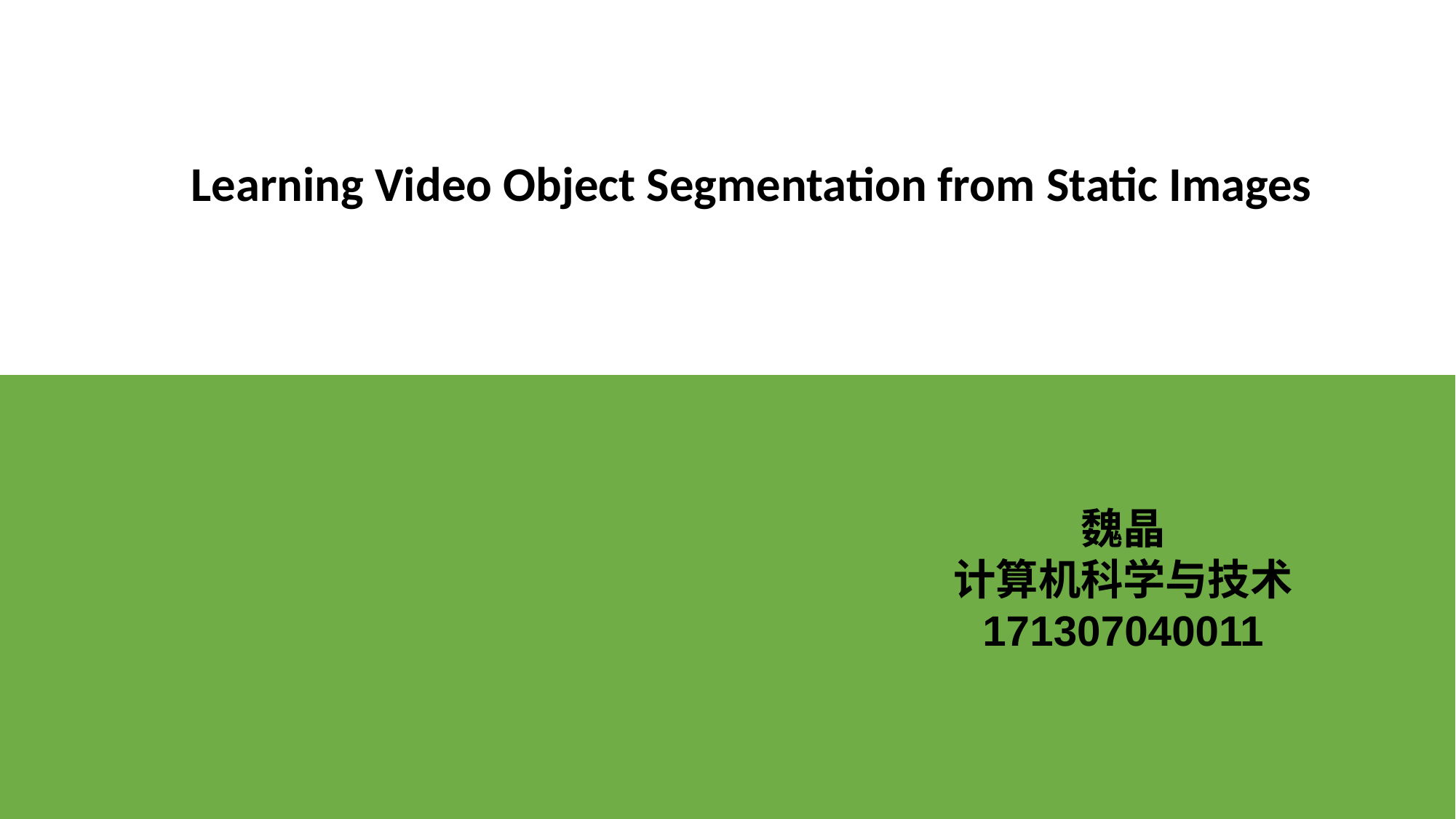

Learning Video Object Segmentation from Static Images

魏晶
计算机科学与技术
171307040011